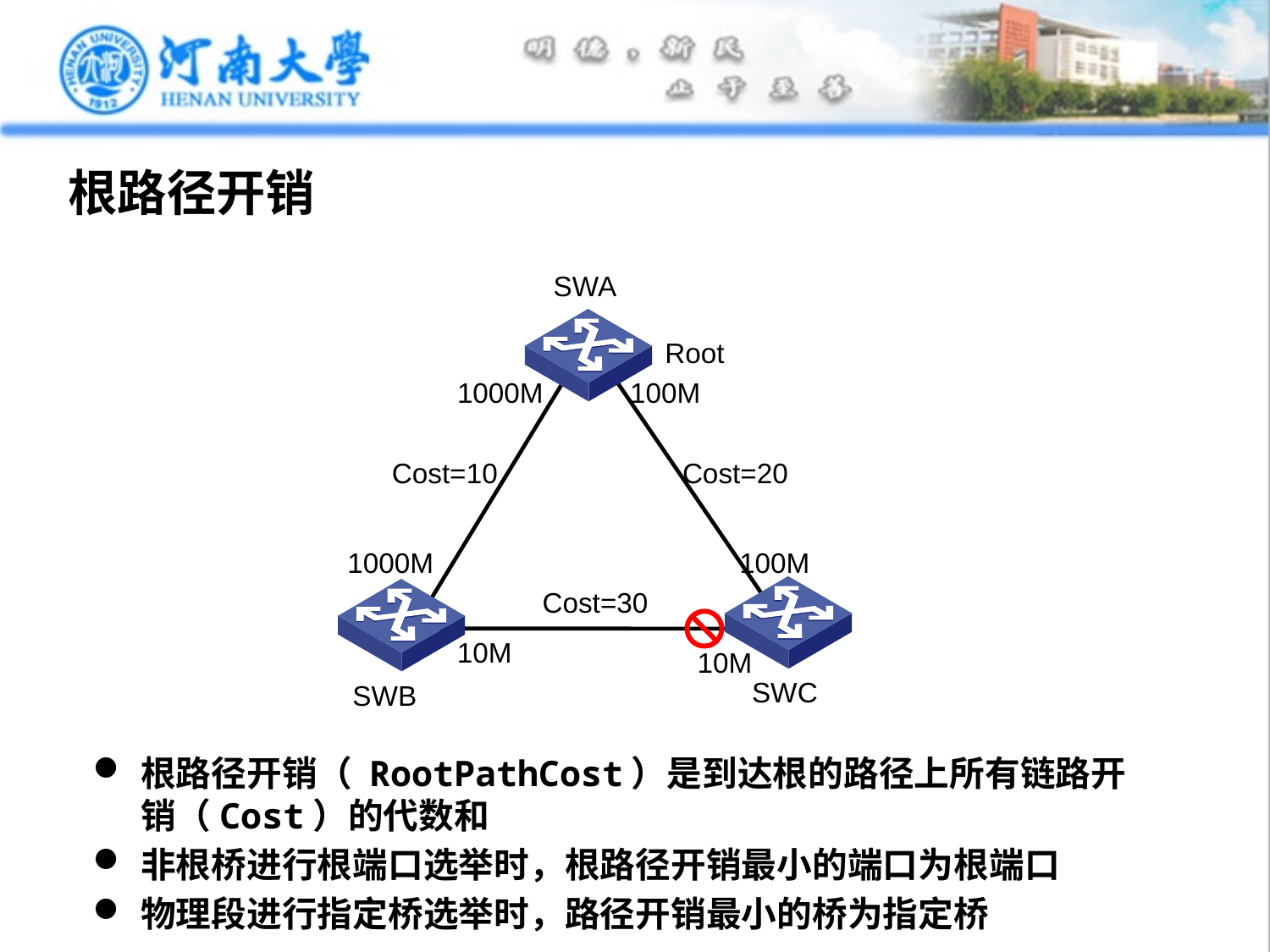

# 根路径开销
SWA

Root
1000M
100M

Cost=10
Cost=20
1000M
100M

Cost=30

10M
10M
SWC
SWB
根路径开销（ RootPathCost）是到达根的路径上所有链路开销（Cost）的代数和
非根桥进行根端口选举时，根路径开销最小的端口为根端口
物理段进行指定桥选举时，路径开销最小的桥为指定桥